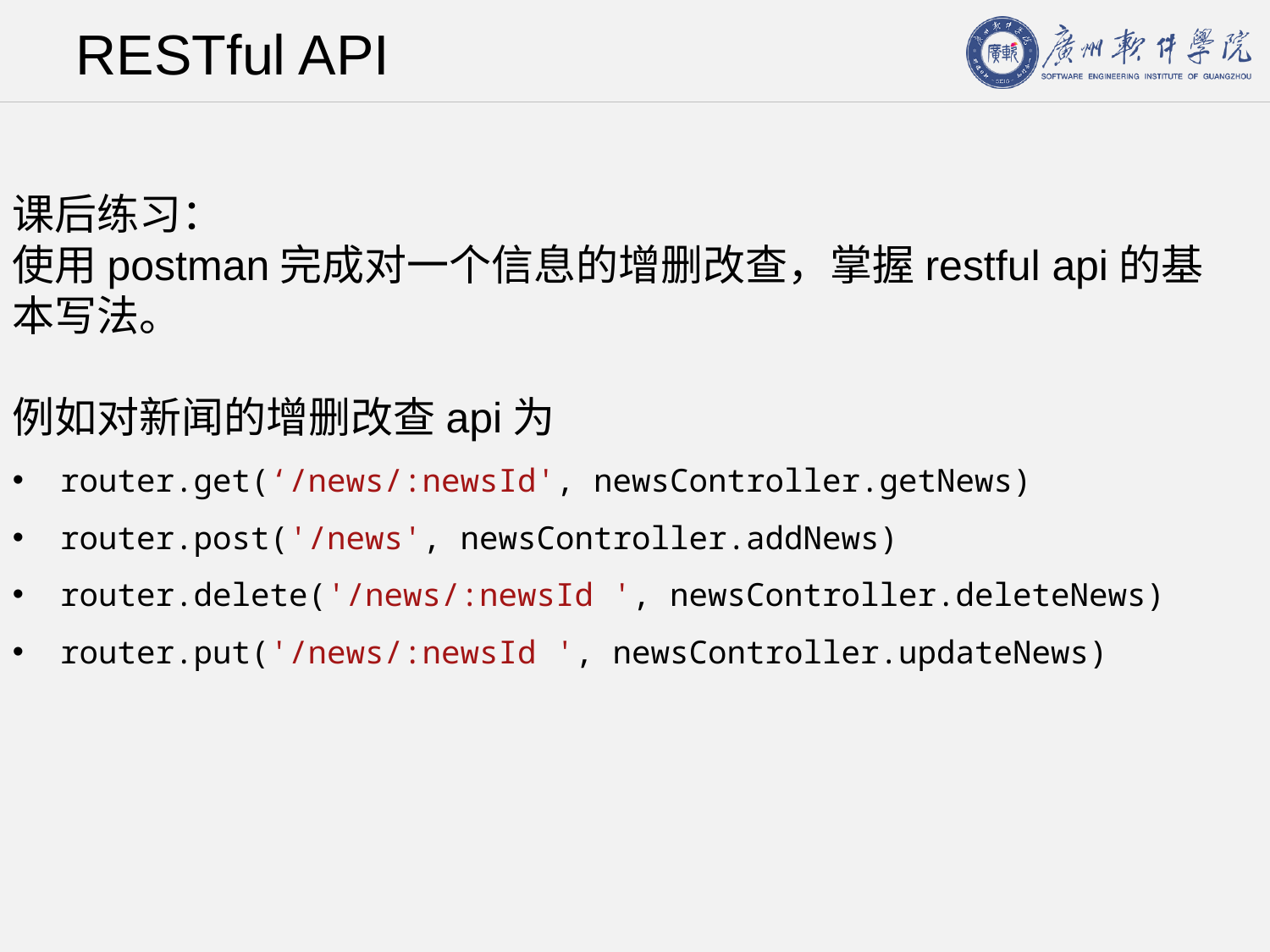

# RESTful API
课后练习：
使用postman完成对一个信息的增删改查，掌握restful api的基本写法。

例如对新闻的增删改查api为
router.get(‘/news/:newsId', newsController.getNews)
router.post('/news', newsController.addNews)
router.delete('/news/:newsId ', newsController.deleteNews)
router.put('/news/:newsId ', newsController.updateNews)